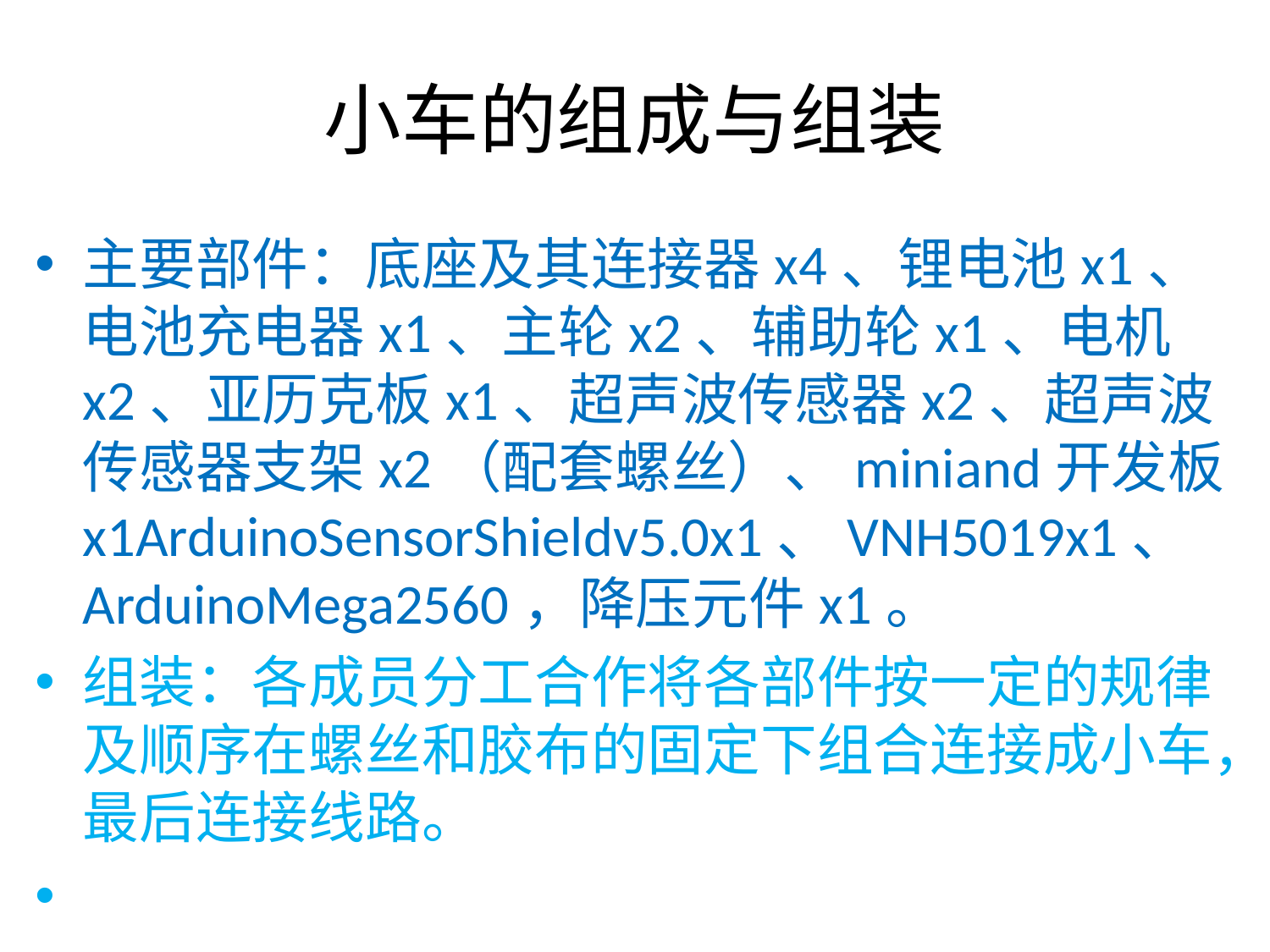

# 小车的组成与组装
主要部件：底座及其连接器x4、锂电池x1、电池充电器x1、主轮x2、辅助轮x1、电机x2、亚历克板x1、超声波传感器x2、超声波传感器支架x2（配套螺丝）、miniand开发板x1ArduinoSensorShieldv5.0x1、VNH5019x1、ArduinoMega2560，降压元件x1。
组装：各成员分工合作将各部件按一定的规律及顺序在螺丝和胶布的固定下组合连接成小车，最后连接线路。